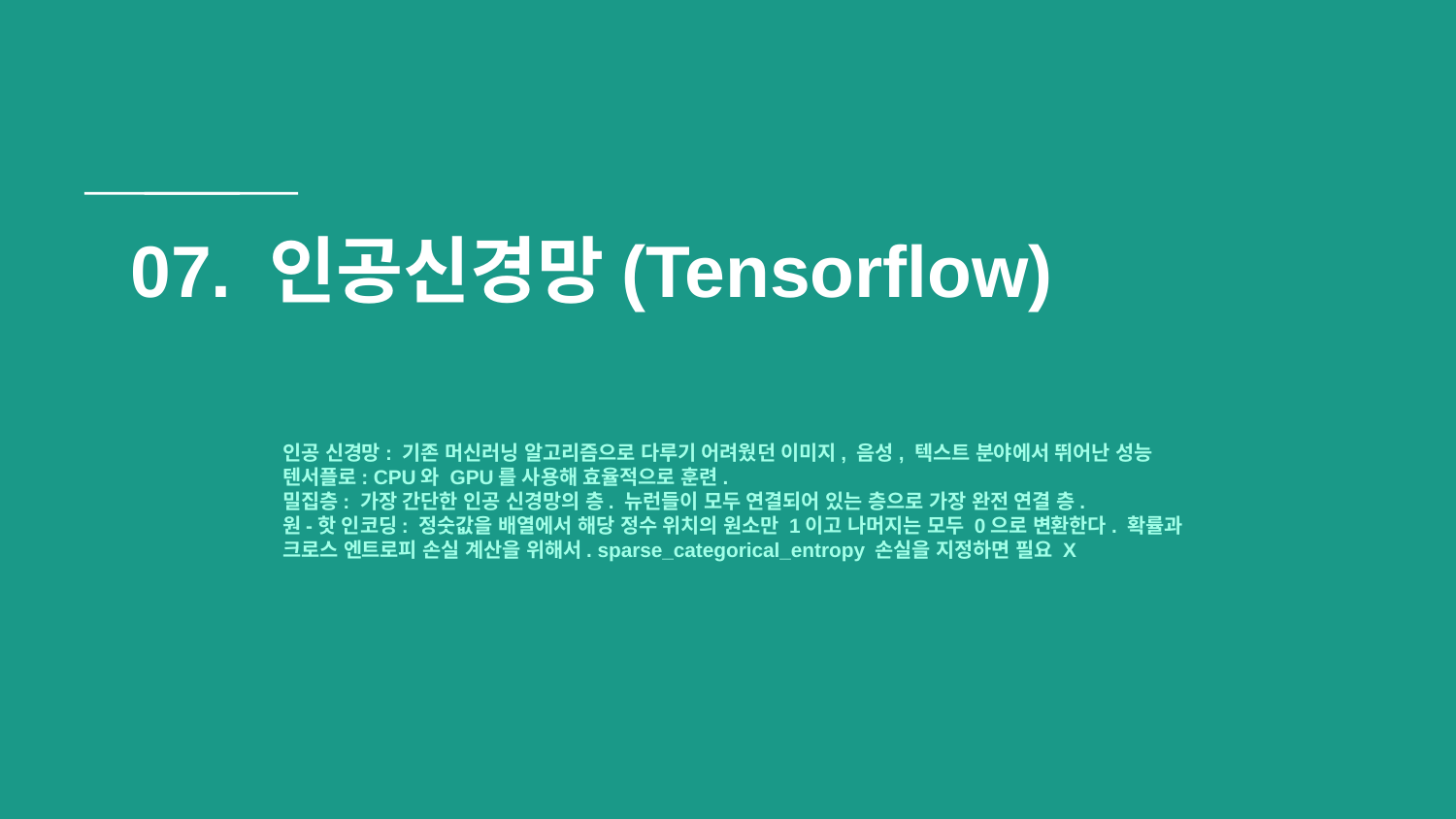

# 07. 인공신경망(Tensorflow)
인공 신경망: 기존 머신러닝 알고리즘으로 다루기 어려웠던 이미지, 음성, 텍스트 분야에서 뛰어난 성능
텐서플로: CPU와 GPU를 사용해 효율적으로 훈련.
밀집층: 가장 간단한 인공 신경망의 층. 뉴런들이 모두 연결되어 있는 층으로 가장 완전 연결 층.
원-핫 인코딩: 정숫값을 배열에서 해당 정수 위치의 원소만 1이고 나머지는 모두 0으로 변환한다. 확률과 크로스 엔트로피 손실 계산을 위해서. sparse_categorical_entropy 손실을 지정하면 필요 X